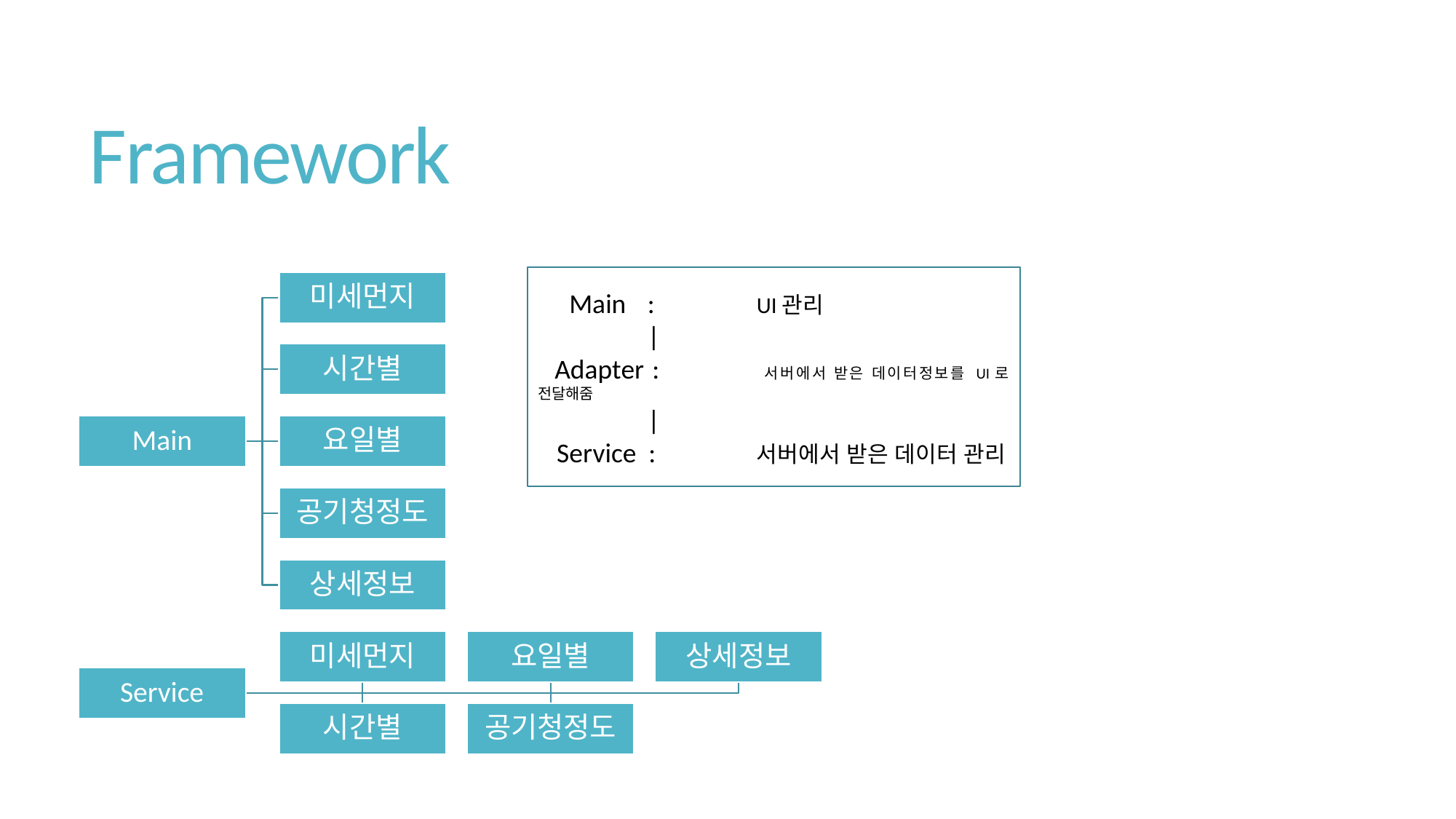

# Framework
Main
미세먼지
시간별
요일별
공기청정도
상세정보
Service
미세먼지
시간별
요일별
공기청정도
상세정보
     Main	:	UI관리
	|
  Adapter :	서버에서 받은 데이터정보를 UI로 전달해줌
	|
   Service  :	서버에서 받은 데이터 관리